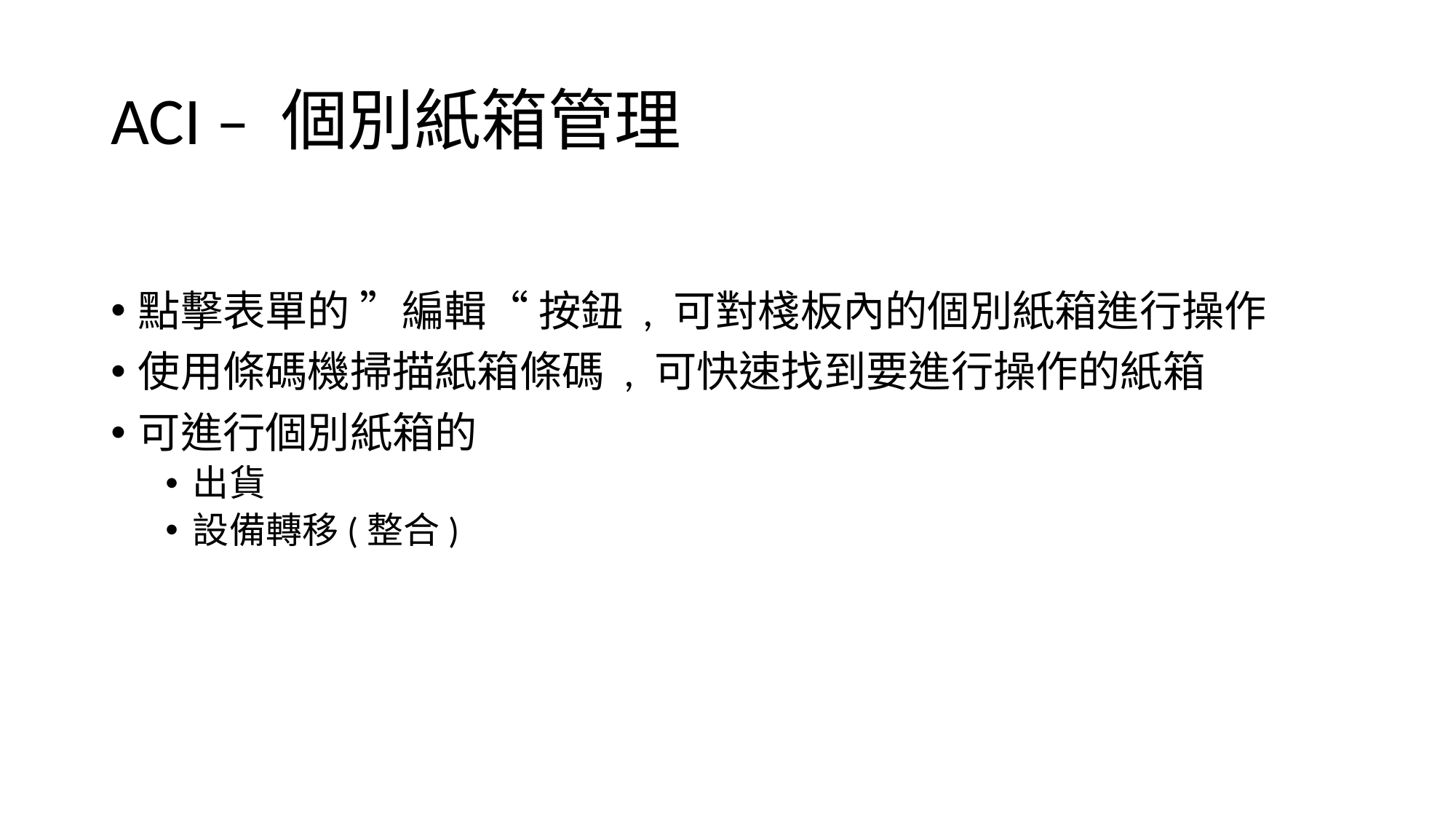

# ACI – 個別紙箱管理

點擊表單的 ”編輯“ 按鈕 , 可對棧板內的個別紙箱進行操作
使用條碼機掃描紙箱條碼 , 可快速找到要進行操作的紙箱
可進行個別紙箱的
出貨
設備轉移(整合)